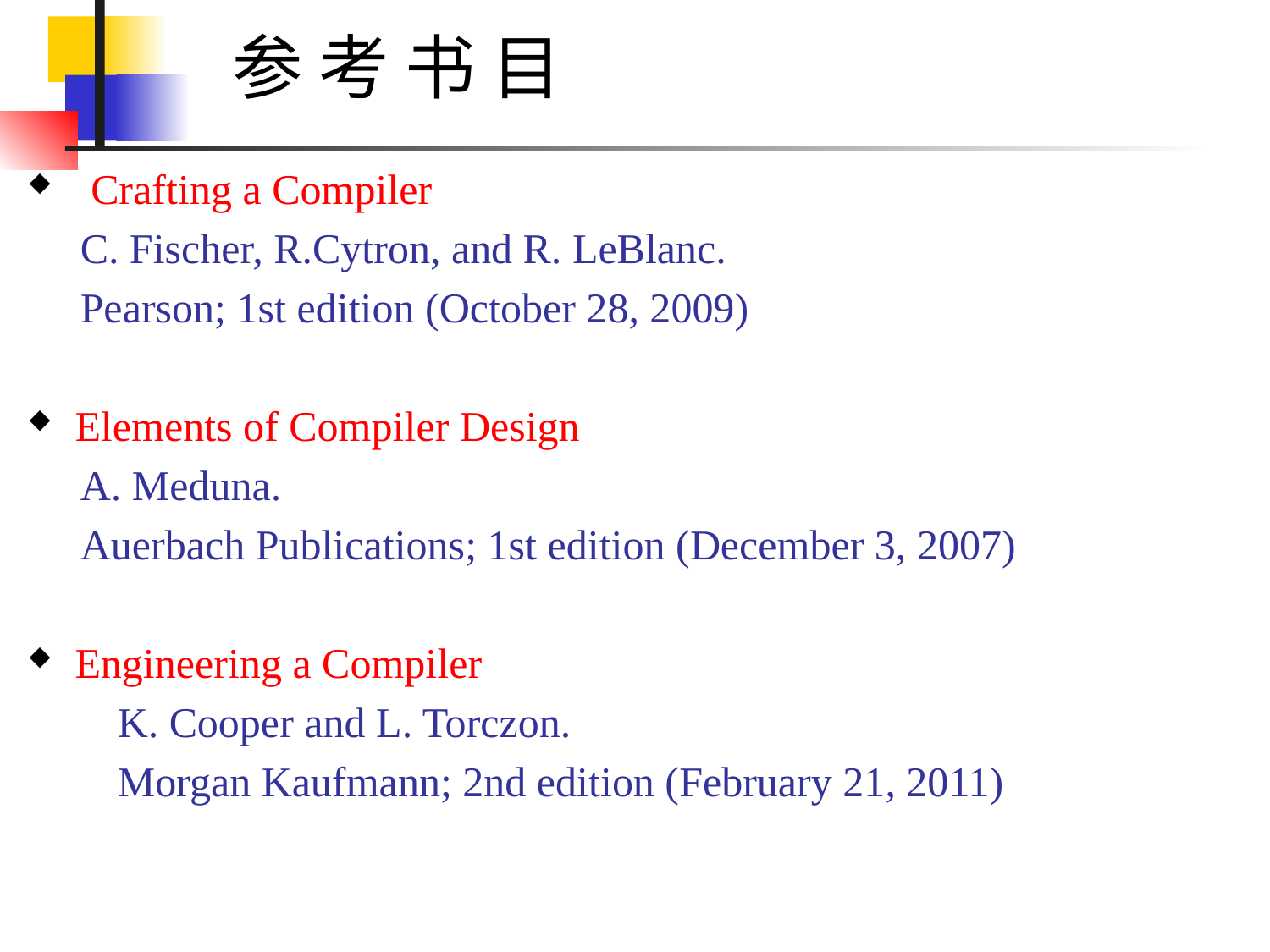

参 考 书 目
Crafting a Compiler
     C. Fischer, R.Cytron, and R. LeBlanc.
     Pearson; 1st edition (October 28, 2009)

Elements of Compiler Design
     A. Meduna.
     Auerbach Publications; 1st edition (December 3, 2007)

Engineering a Compiler
    K. Cooper and L. Torczon.
    Morgan Kaufmann; 2nd edition (February 21, 2011)